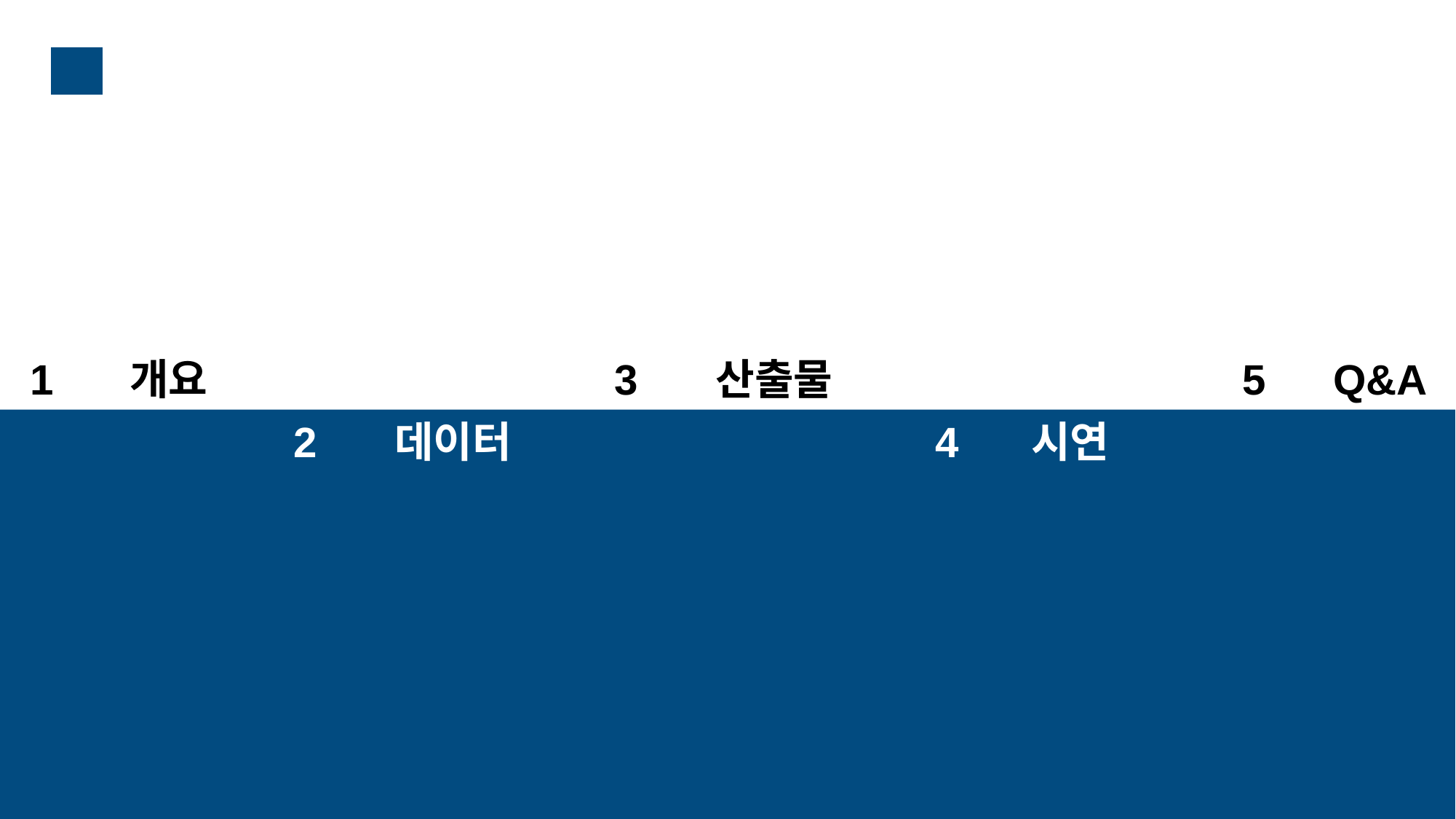

1
개요
3
산출물
5
Q&A
2
데이터

4
시연